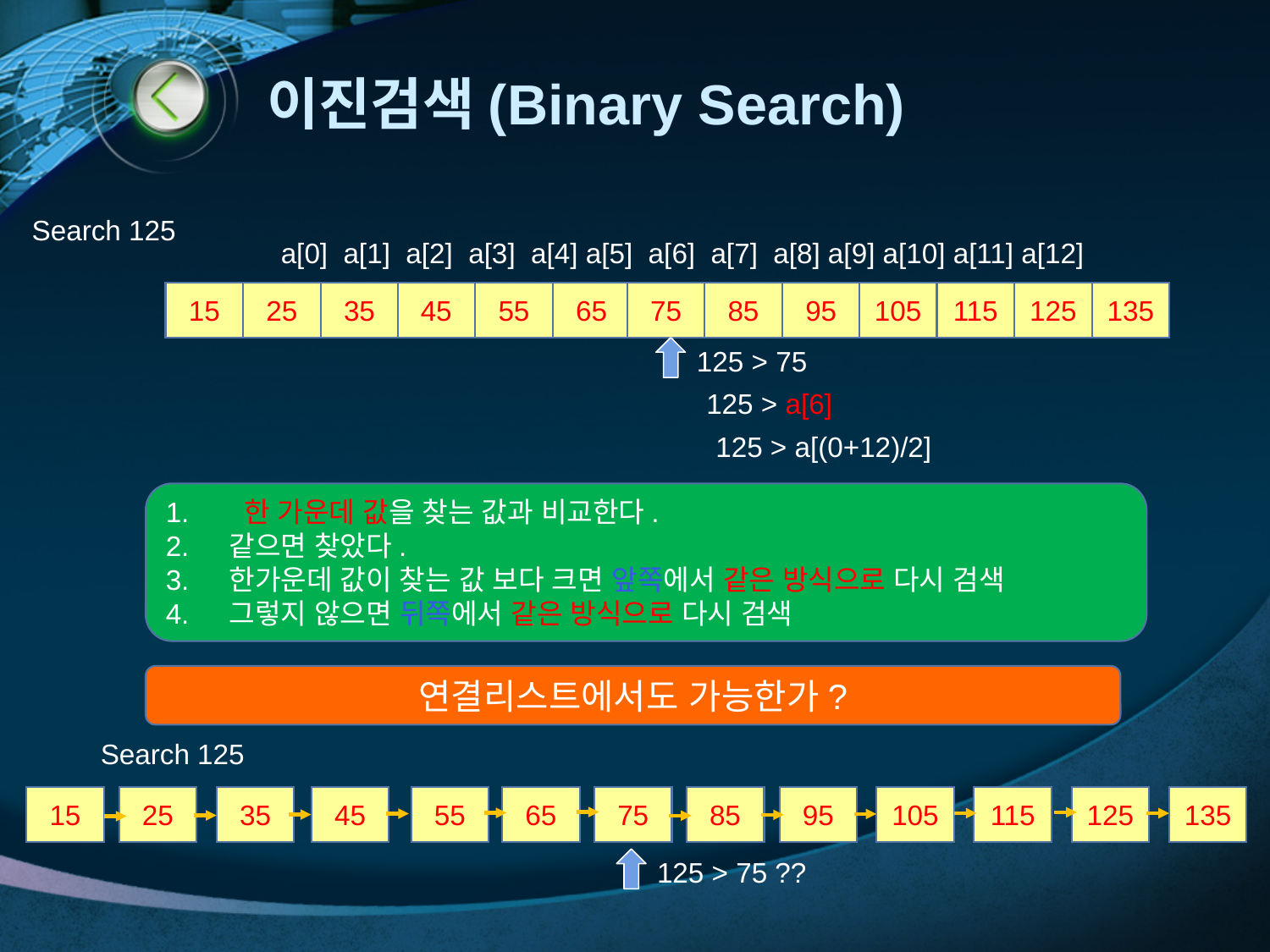

# 이진검색(Binary Search)
Search 125
a[0]  a[1]  a[2]  a[3]  a[4] a[5]  a[6]  a[7]  a[8] a[9] a[10] a[11] a[12]
15
25
35
45
55
65
75
85
95
105
115
125
135

125 > 75
125 > a[6]
125 > a[(0+12)/2]
 한 가운데 값을 찾는 값과 비교한다.
같으면 찾았다.
한가운데 값이 찾는 값 보다 크면 앞쪽에서 같은 방식으로 다시 검색
그렇지 않으면 뒤쪽에서 같은 방식으로 다시 검색
연결리스트에서도 가능한가?
Search 125
15
25
35
45
55
65
75
85
95
105
115
125
135

125 > 75 ??